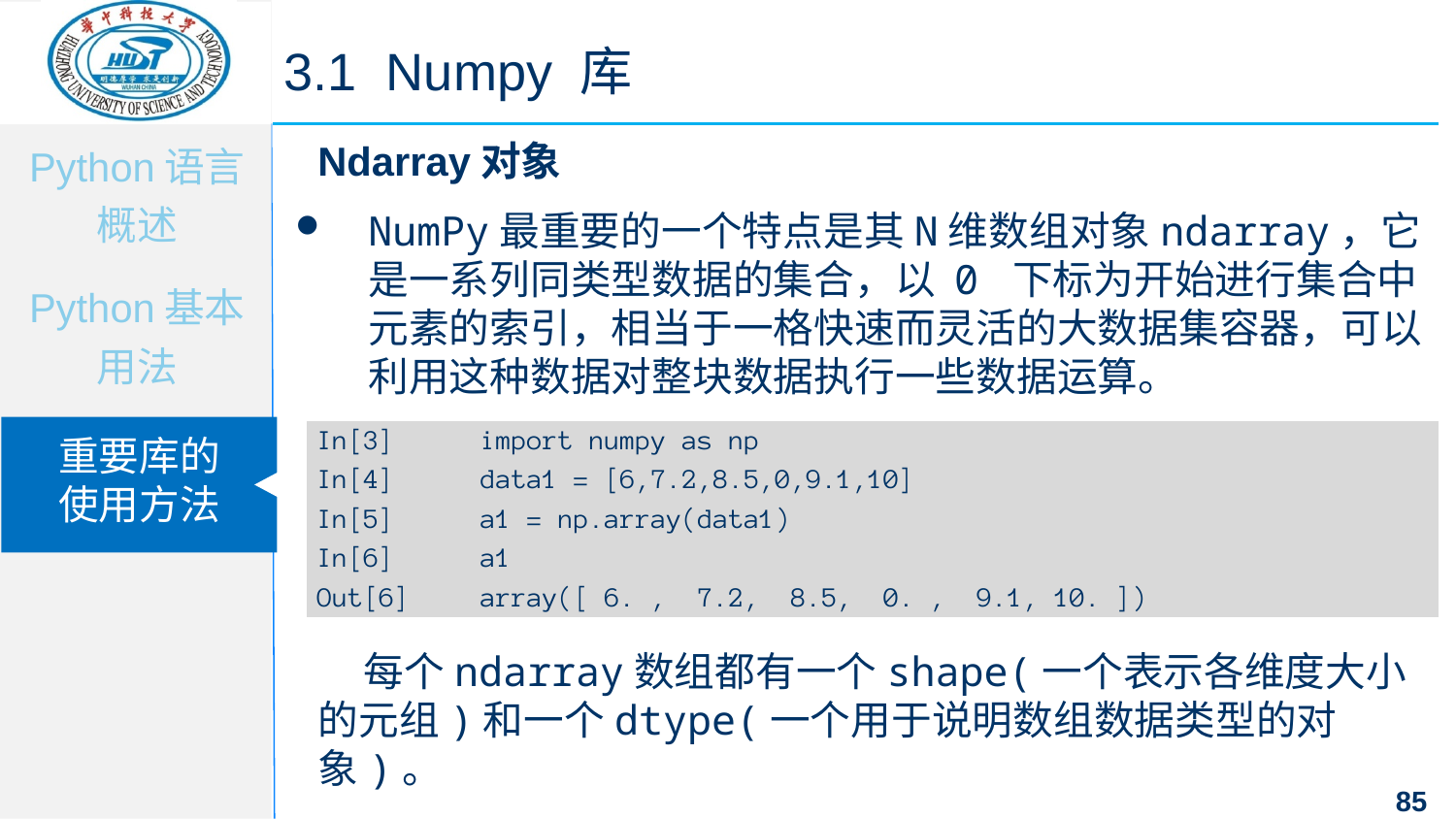

3.1  Numpy 库
  Ndarray对象
NumPy最重要的一个特点是其N维数组对象ndarray，它是一系列同类型数据的集合，以 0 下标为开始进行集合中元素的索引，相当于一格快速而灵活的大数据集容器，可以利用这种数据对整块数据执行一些数据运算。
| In[3] | import numpy as np |
| --- | --- |
| In[4] | data1 = [6,7.2,8.5,0,9.1,10] |
| In[5] | a1 = np.array(data1) |
| In[6] | a1 |
| Out[6] | array([ 6. , 7.2, 8.5, 0. , 9.1, 10. ]) |
    每个ndarray数组都有一个shape(一个表示各维度大小的元组)和一个dtype(一个用于说明数组数据类型的对象)。